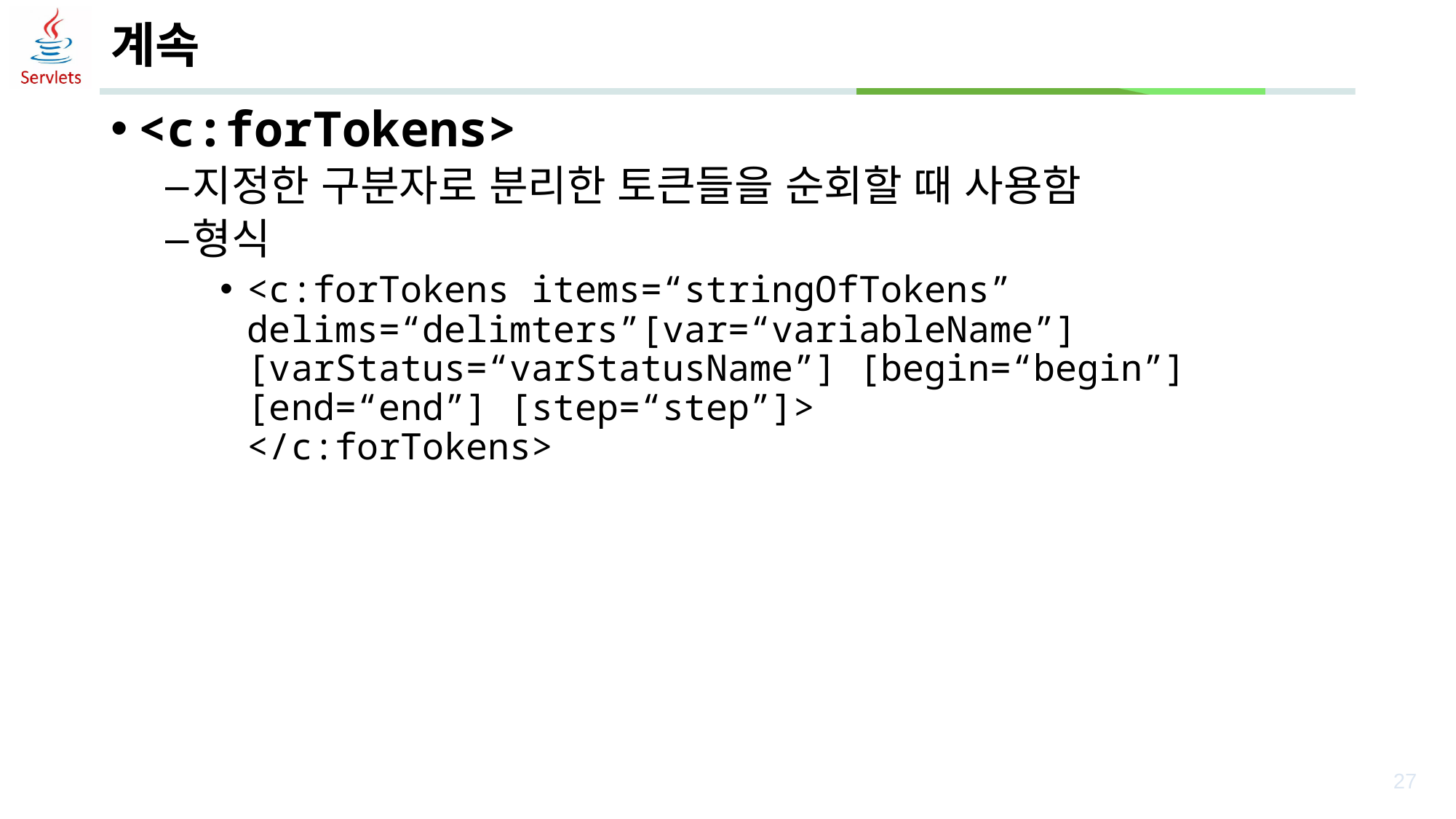

# 계속
<c:forTokens>
지정한 구분자로 분리한 토큰들을 순회할 때 사용함
형식
<c:forTokens items=“stringOfTokens” delims=“delimters”[var=“variableName”] [varStatus=“varStatusName”] [begin=“begin”] [end=“end”] [step=“step”]>
</c:forTokens>

27